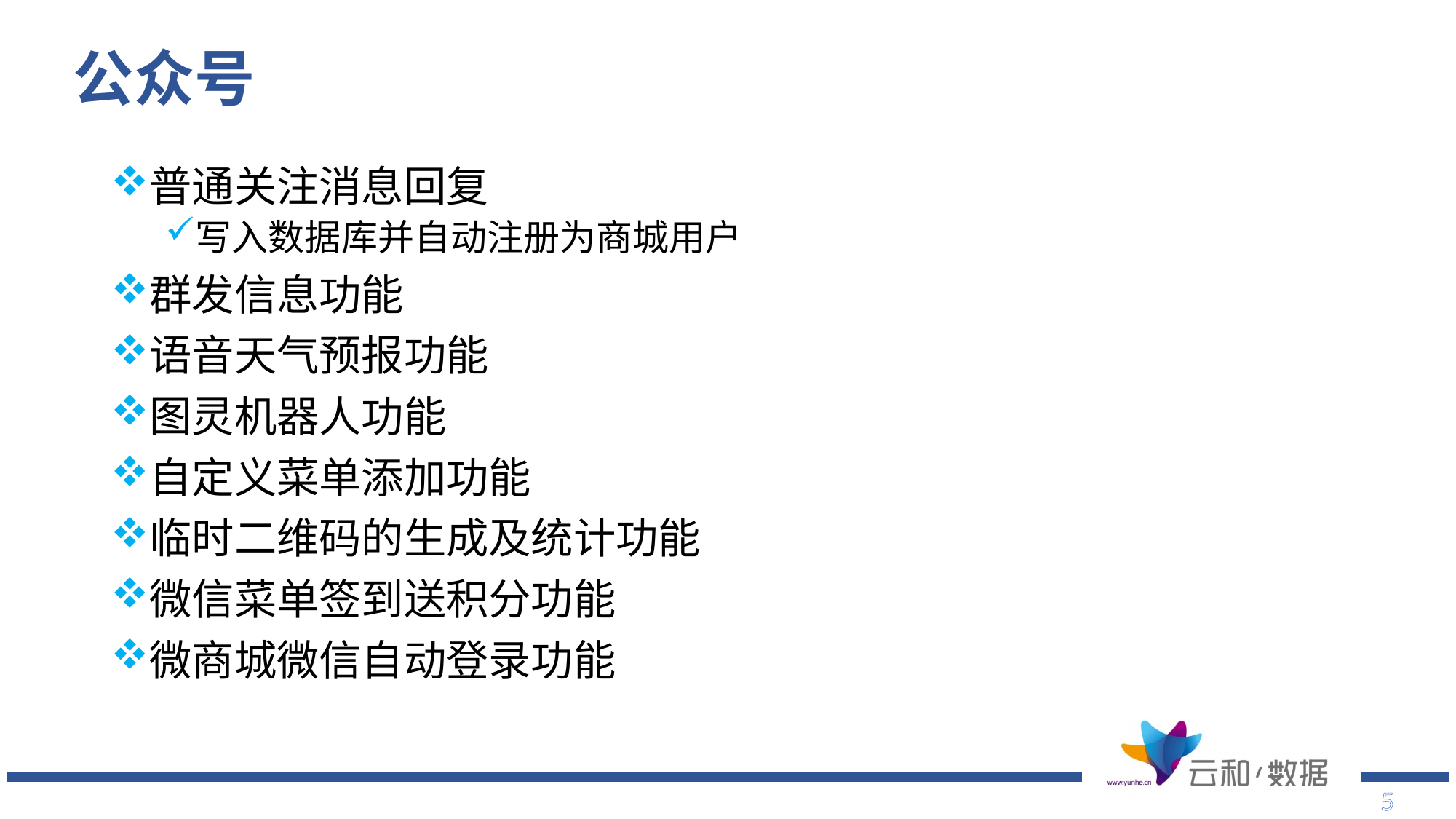

# 公众号
普通关注消息回复
写入数据库并自动注册为商城用户
群发信息功能
语音天气预报功能
图灵机器人功能
自定义菜单添加功能
临时二维码的生成及统计功能
微信菜单签到送积分功能
微商城微信自动登录功能